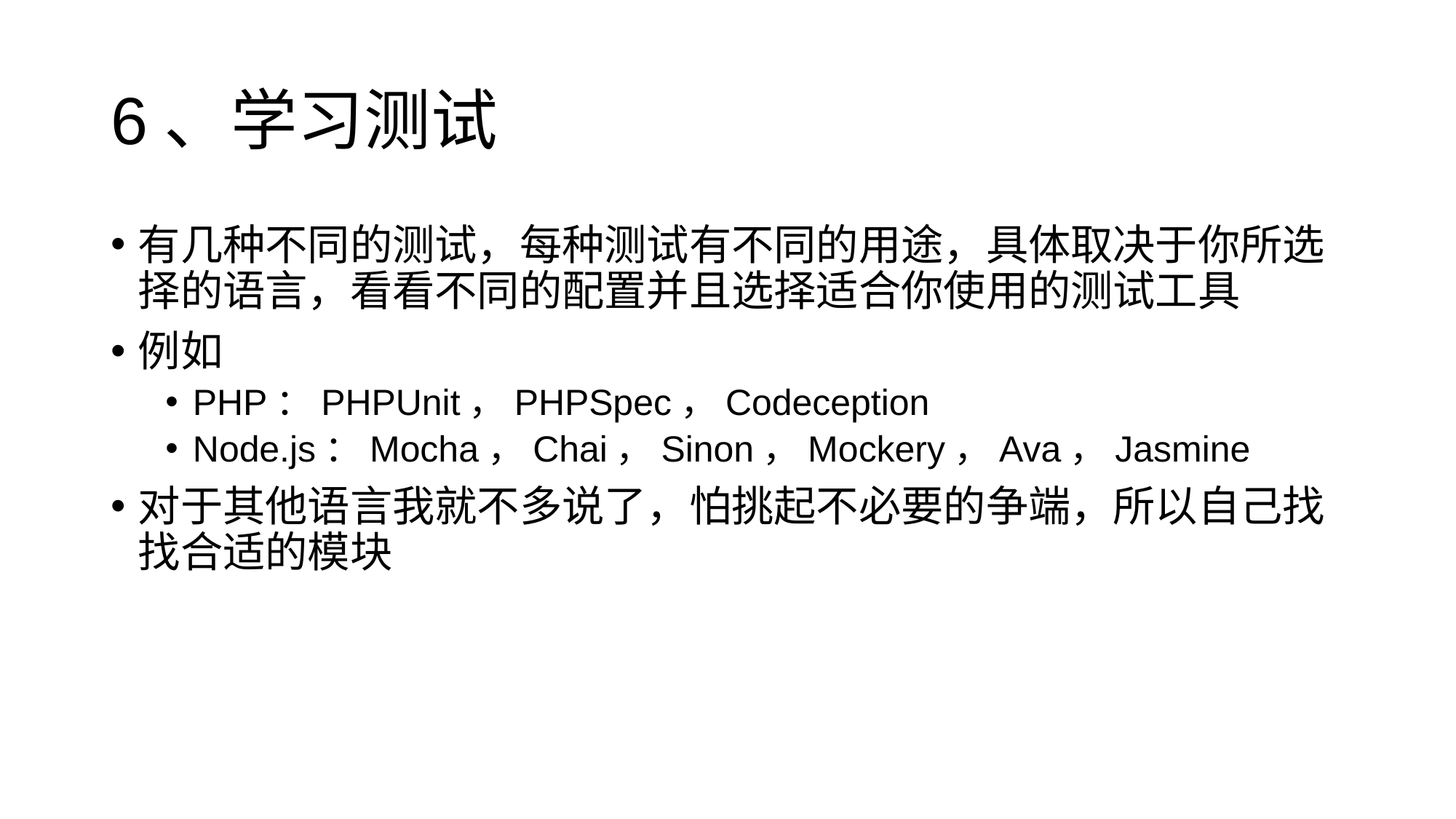

# 6、学习测试
有几种不同的测试，每种测试有不同的用途，具体取决于你所选择的语言，看看不同的配置并且选择适合你使用的测试工具
例如
PHP：PHPUnit，PHPSpec，Codeception
Node.js：Mocha，Chai，Sinon，Mockery，Ava，Jasmine
对于其他语言我就不多说了，怕挑起不必要的争端，所以自己找找合适的模块